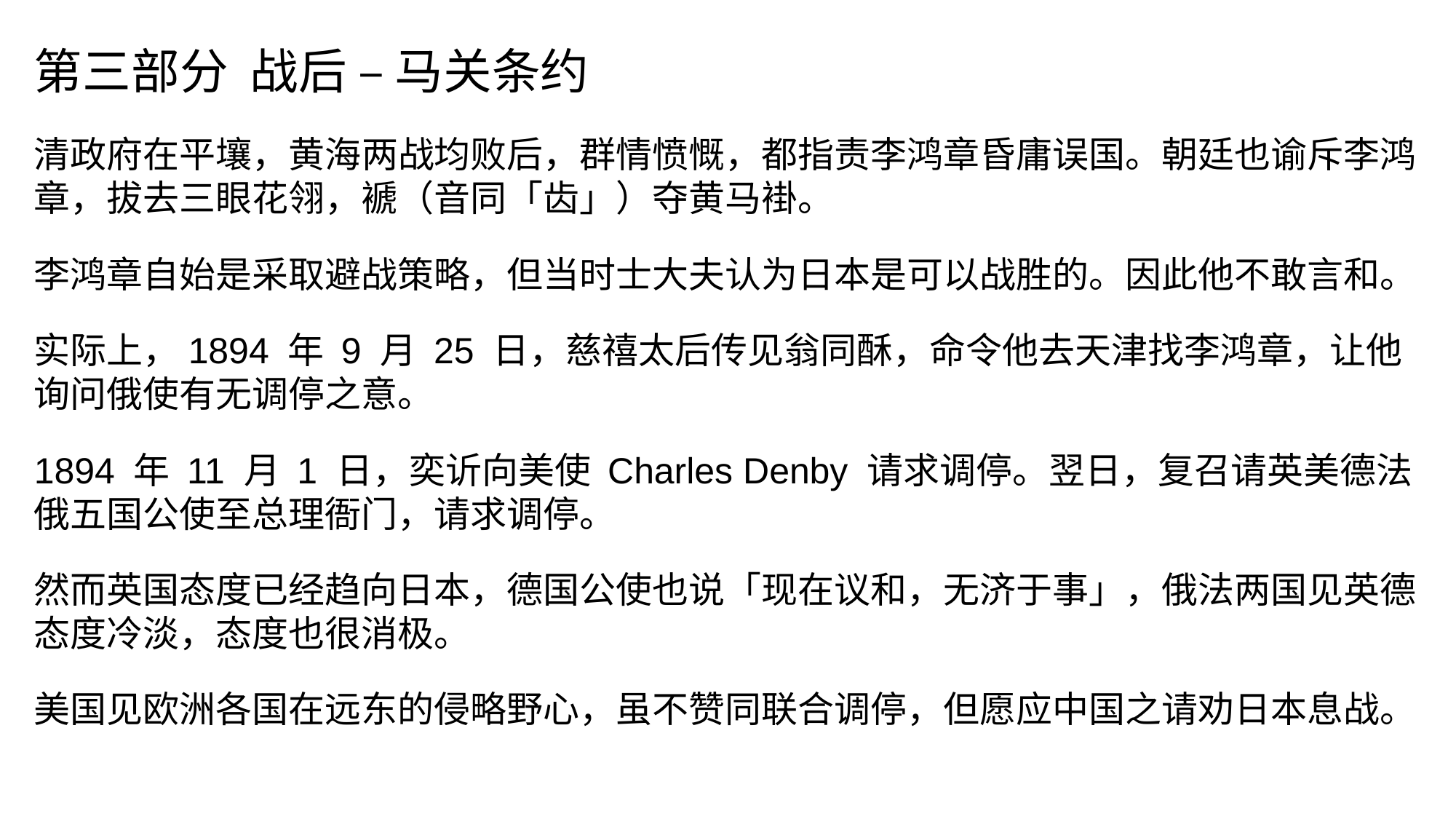

第三部分  战后 – 马关条约
清政府在平壤，黄海两战均败后，群情愤慨，都指责李鸿章昏庸误国。朝廷也谕斥李鸿章，拔去三眼花翎，褫（音同「齿」）夺黄马褂。
李鸿章自始是采取避战策略，但当时士大夫认为日本是可以战胜的。因此他不敢言和。
实际上，1894 年 9 月 25 日，慈禧太后传见翁同酥，命令他去天津找李鸿章，让他询问俄使有无调停之意。
1894 年 11 月 1 日，奕䜣向美使 Charles Denby 请求调停。翌日，复召请英美德法俄五国公使至总理衙门，请求调停。
然而英国态度已经趋向日本，德国公使也说「现在议和，无济于事」，俄法两国见英德态度冷淡，态度也很消极。
美国见欧洲各国在远东的侵略野心，虽不赞同联合调停，但愿应中国之请劝日本息战。